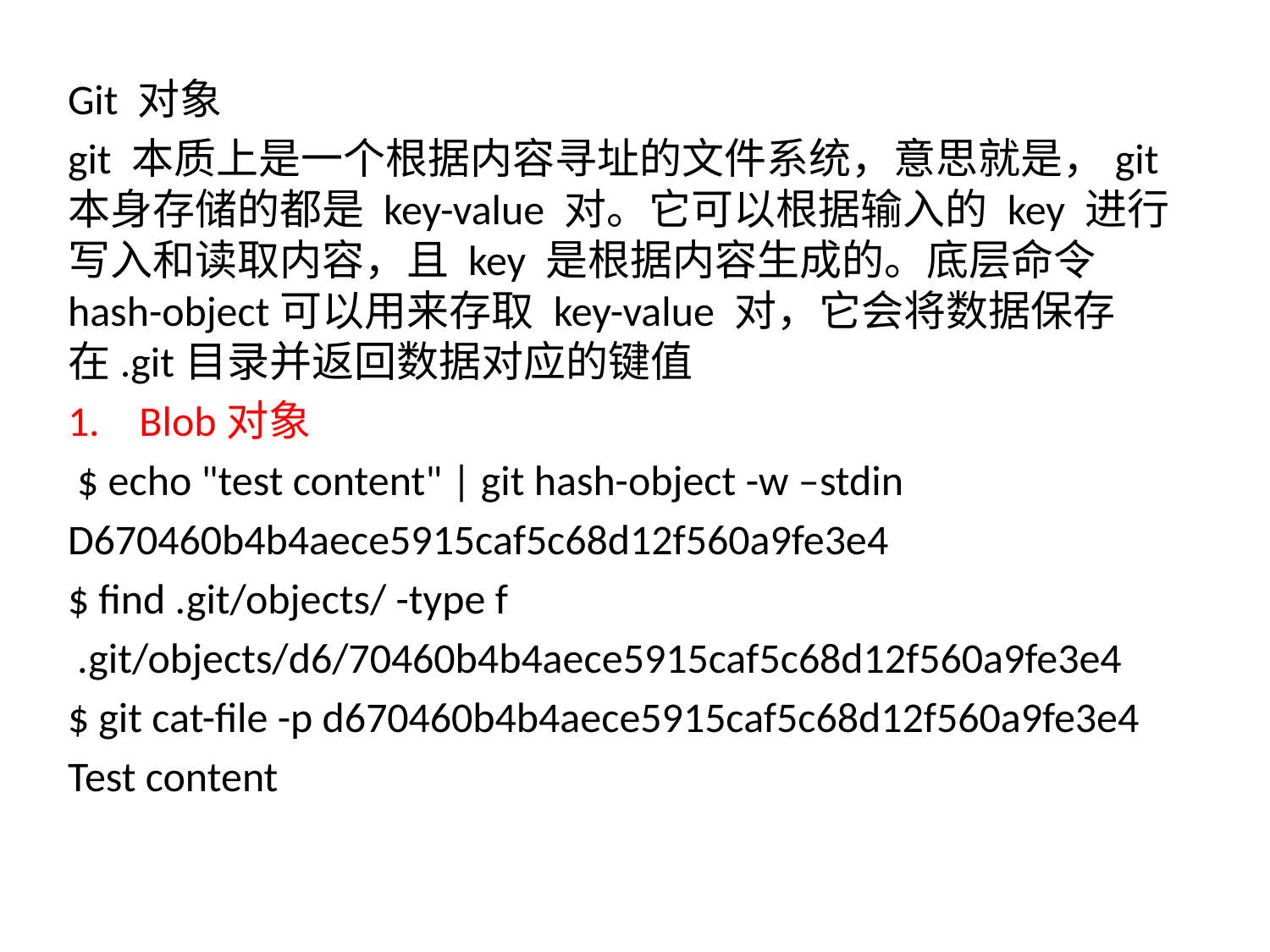

Git 对象
git 本质上是一个根据内容寻址的文件系统，意思就是，git 本身存储的都是 key-value 对。它可以根据输入的 key 进行写入和读取内容，且 key 是根据内容生成的。底层命令hash-object可以用来存取 key-value 对，它会将数据保存在.git目录并返回数据对应的键值
Blob对象
 $ echo "test content" | git hash-object -w –stdin
D670460b4b4aece5915caf5c68d12f560a9fe3e4
$ find .git/objects/ -type f
 .git/objects/d6/70460b4b4aece5915caf5c68d12f560a9fe3e4
$ git cat-file -p d670460b4b4aece5915caf5c68d12f560a9fe3e4
Test content